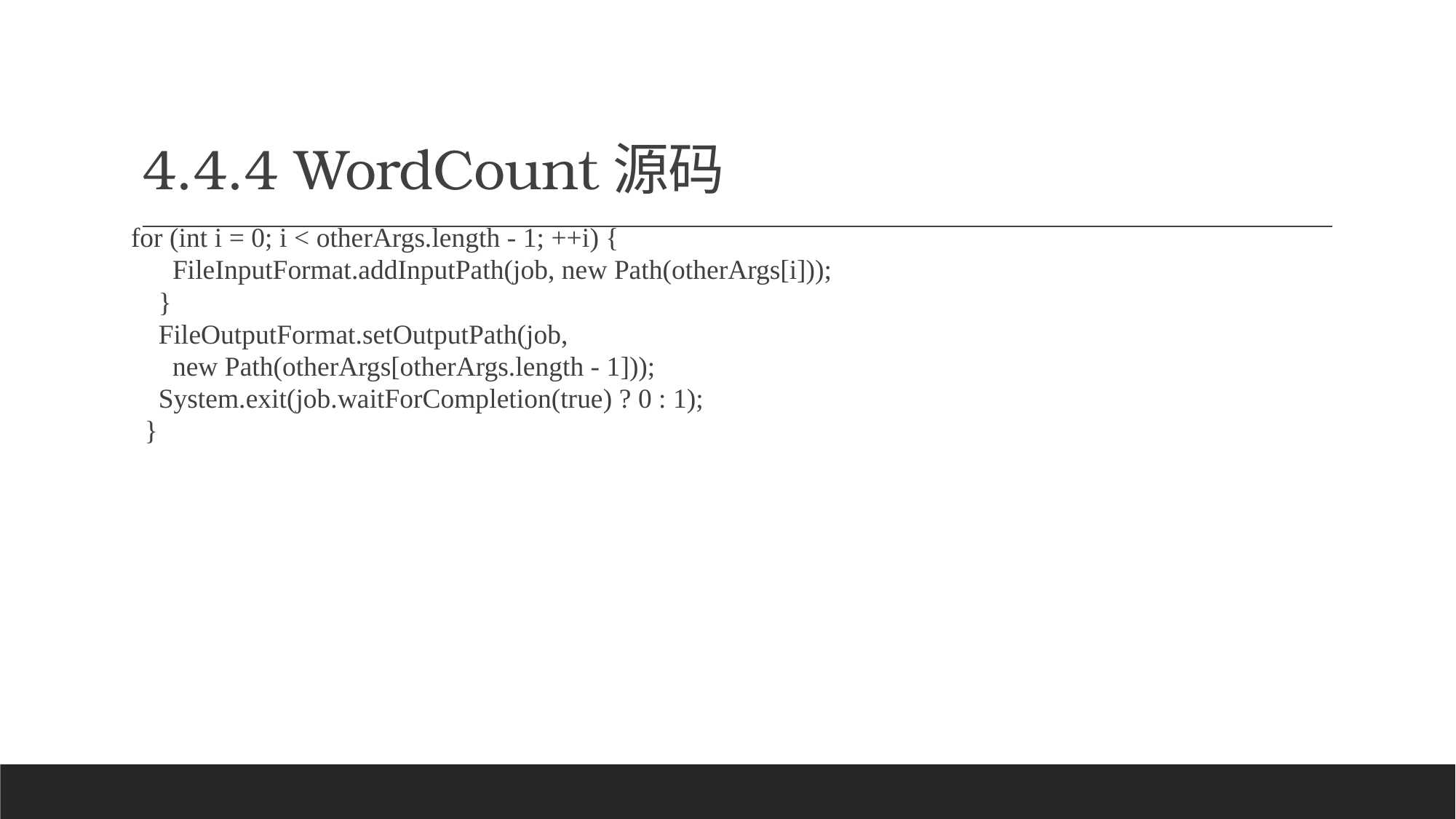

# 4.4.4 WordCount源码
for (int i = 0; i < otherArgs.length - 1; ++i) {
      FileInputFormat.addInputPath(job, new Path(otherArgs[i]));
    }
    FileOutputFormat.setOutputPath(job,
      new Path(otherArgs[otherArgs.length - 1]));
    System.exit(job.waitForCompletion(true) ? 0 : 1);
  }